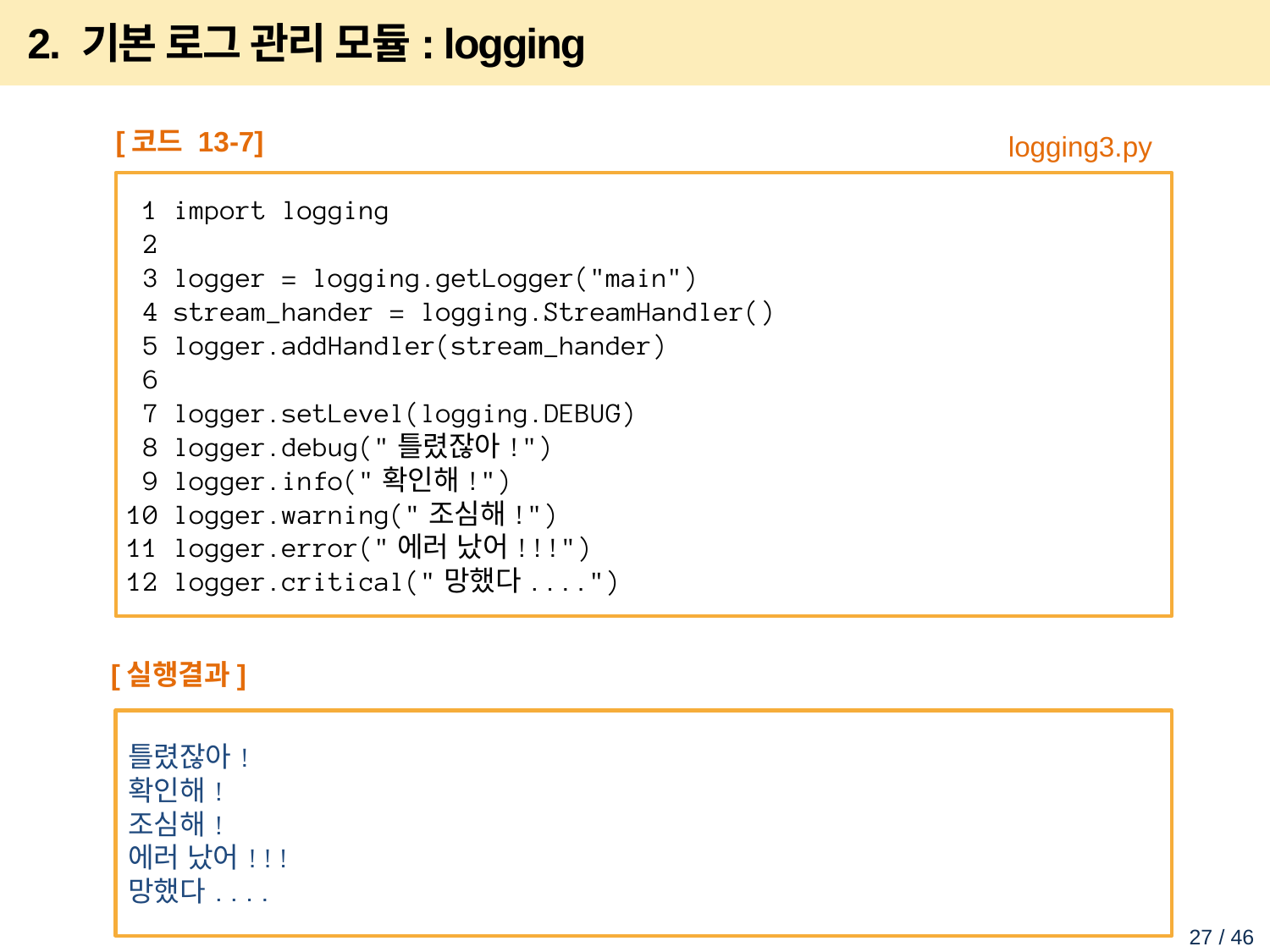

# 2. 기본 로그 관리 모듈: logging

[코드 13-7]
 1 import logging
 2
 3 logger = logging.getLogger("main")
 4 stream_hander = logging.StreamHandler()
 5 logger.addHandler(stream_hander)
 6
 7 logger.setLevel(logging.DEBUG)
 8 logger.debug("틀렸잖아!")
 9 logger.info("확인해!")
10 logger.warning("조심해!")
11 logger.error("에러 났어!!!")
12 logger.critical("망했다....")
[실행결과]
틀렸잖아!
확인해!
조심해!
에러 났어!!!
망했다....
logging3.py